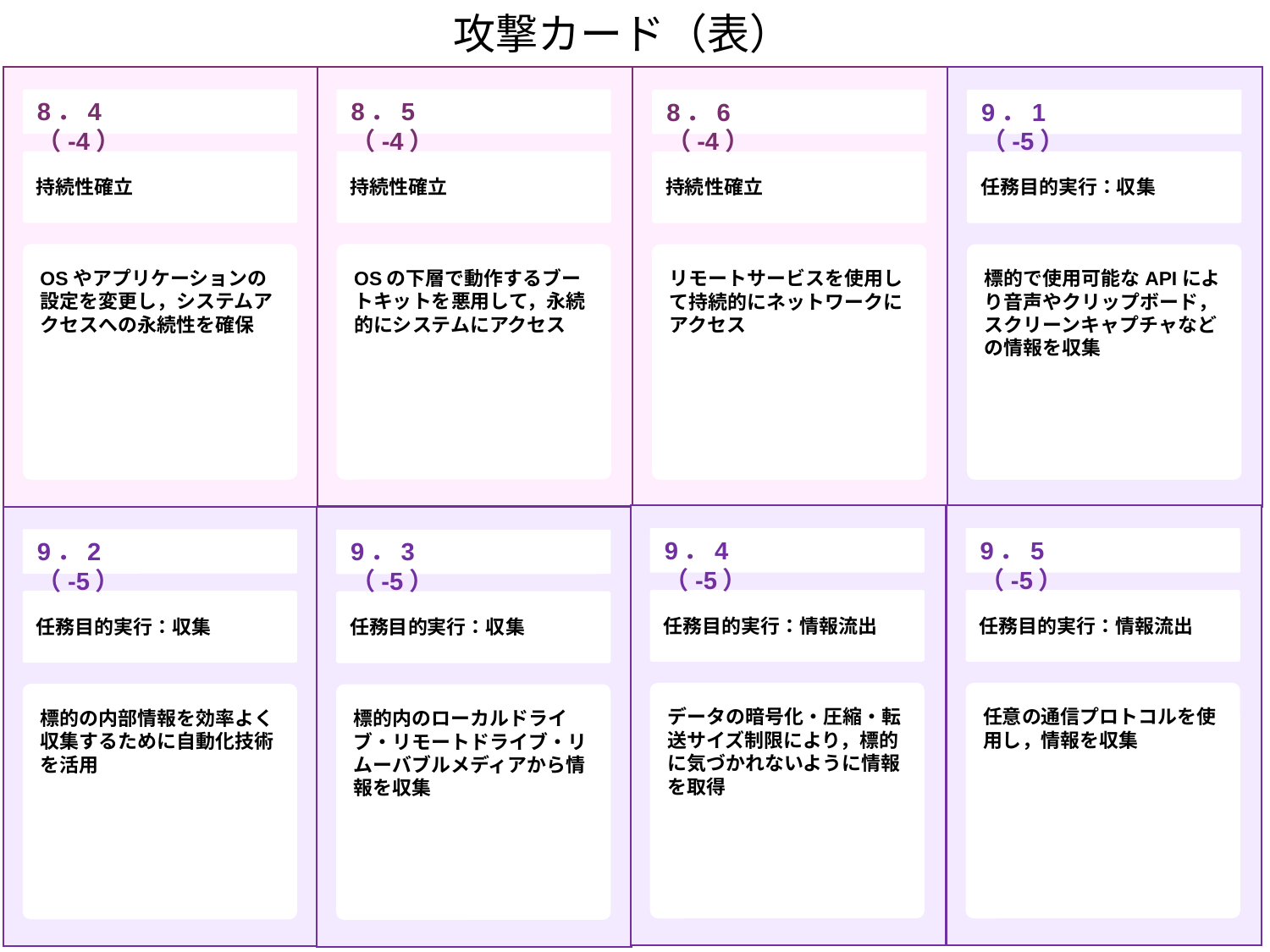

攻撃カード（表）

8．5　（-4）
8．4　（-4）
9．1　（-5）
8．6　（-4）

持続性確立
持続性確立
任務目的実行：収集
持続性確立

OSの下層で動作するブートキットを悪用して，永続的にシステムにアクセス
OSやアプリケーションの設定を変更し，システムアクセスへの永続性を確保
標的で使用可能なAPIにより音声やクリップボード，スクリーンキャプチャなどの情報を収集
リモートサービスを使用して持続的にネットワークにアクセス

9．4　（-5）
9．5　（-5）

9．2　（-5）
9．3　（-5）

任務目的実行：情報流出
任務目的実行：情報流出
任務目的実行：収集
任務目的実行：収集

データの暗号化・圧縮・転送サイズ制限により，標的に気づかれないように情報を取得
任意の通信プロトコルを使用し，情報を収集
標的の内部情報を効率よく収集するために自動化技術を活用
標的内のローカルドライブ・リモートドライブ・リムーバブルメディアから情報を収集